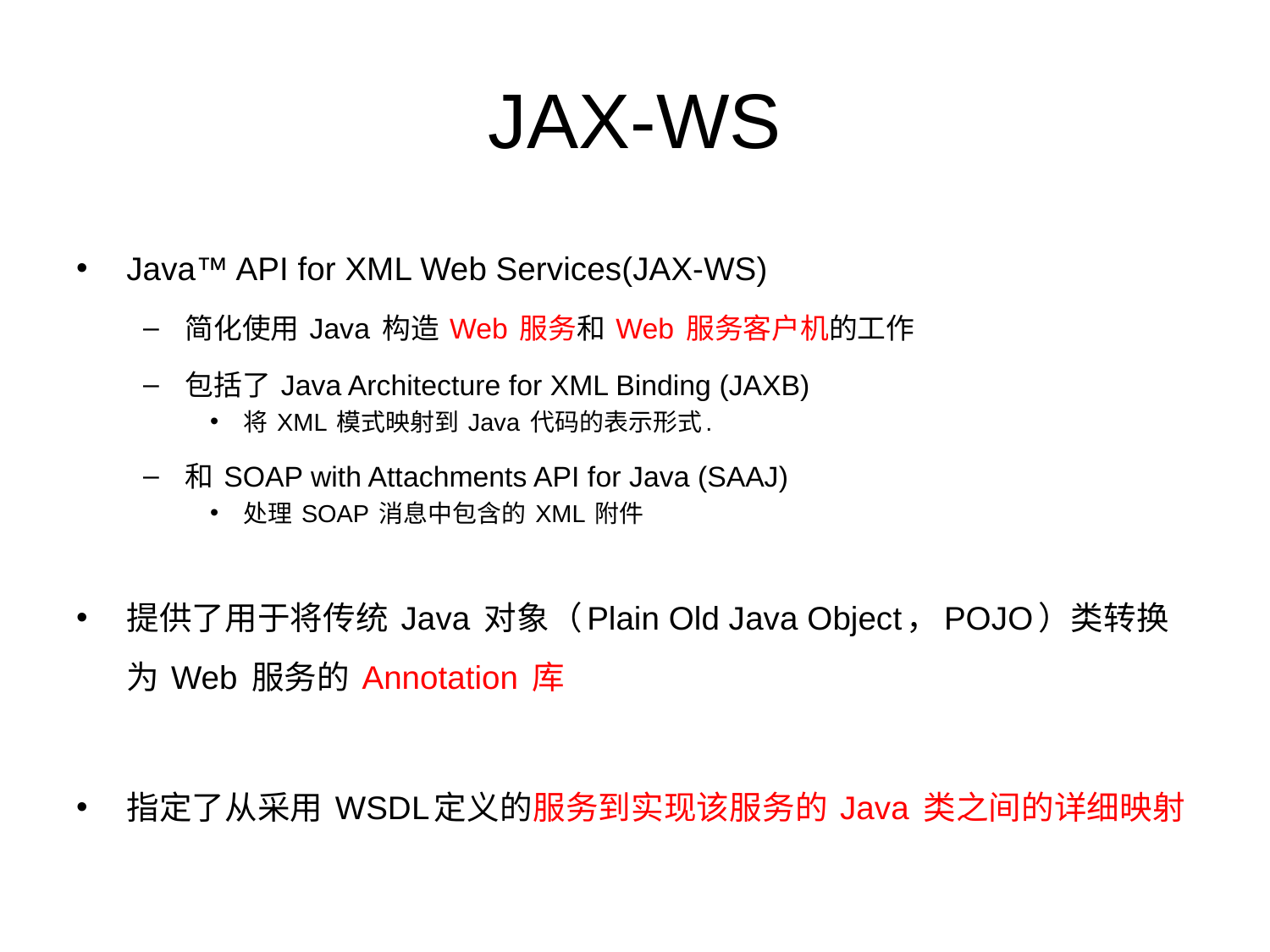

# JAX-WS
Java™ API for XML Web Services(JAX-WS)
简化使用 Java 构造 Web 服务和 Web 服务客户机的工作
包括了 Java Architecture for XML Binding (JAXB)
将 XML 模式映射到 Java 代码的表示形式.
和 SOAP with Attachments API for Java (SAAJ)
处理 SOAP 消息中包含的 XML 附件

提供了用于将传统 Java 对象（Plain Old Java Object，POJO）类转换为 Web 服务的 Annotation 库

指定了从采用 WSDL定义的服务到实现该服务的 Java 类之间的详细映射